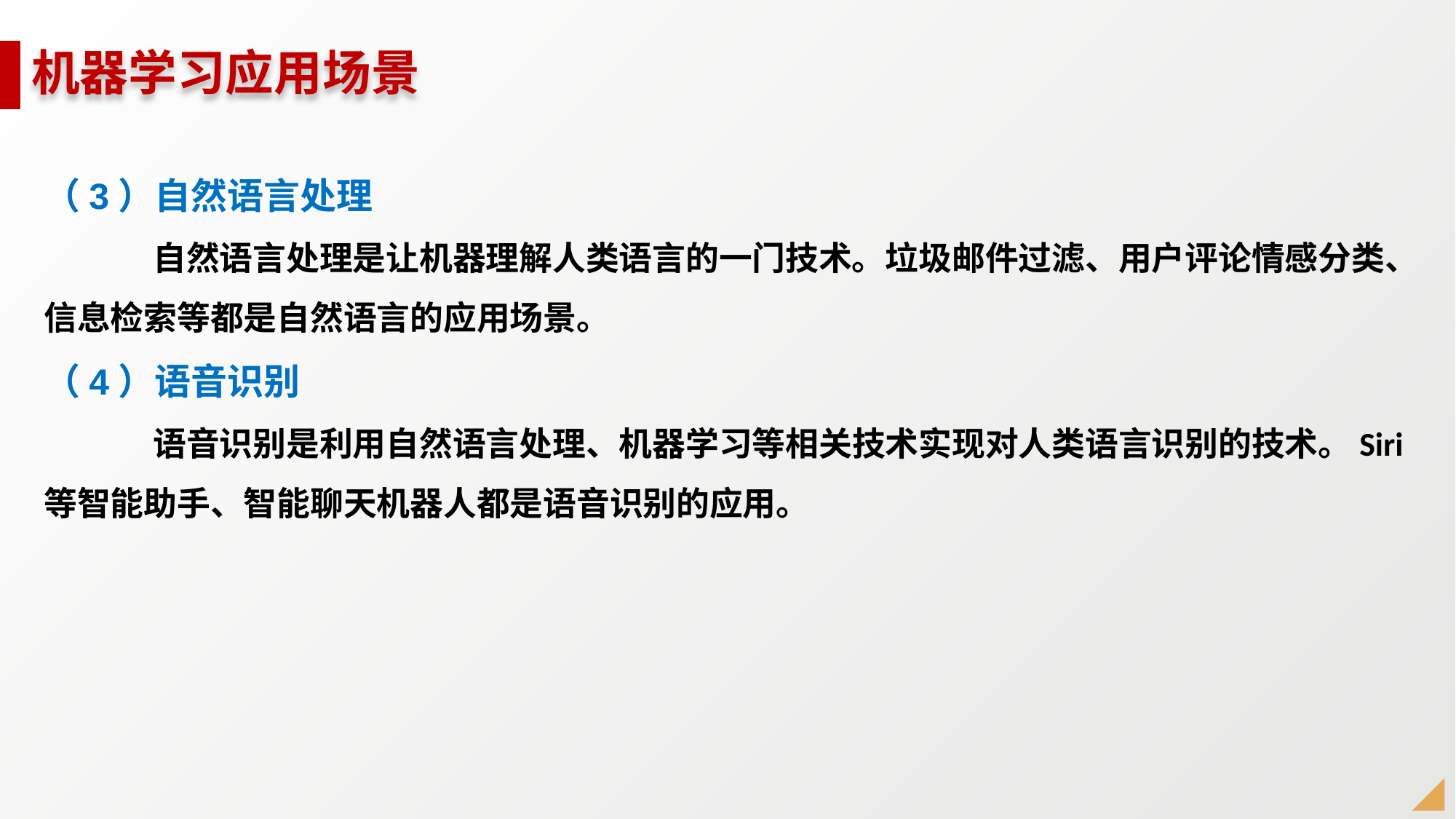

# 机器学习应用场景
（3）自然语言处理
	自然语言处理是让机器理解人类语言的一门技术。垃圾邮件过滤、用户评论情感分类、信息检索等都是自然语言的应用场景。
（4）语音识别
	语音识别是利用自然语言处理、机器学习等相关技术实现对人类语言识别的技术。Siri等智能助手、智能聊天机器人都是语音识别的应用。